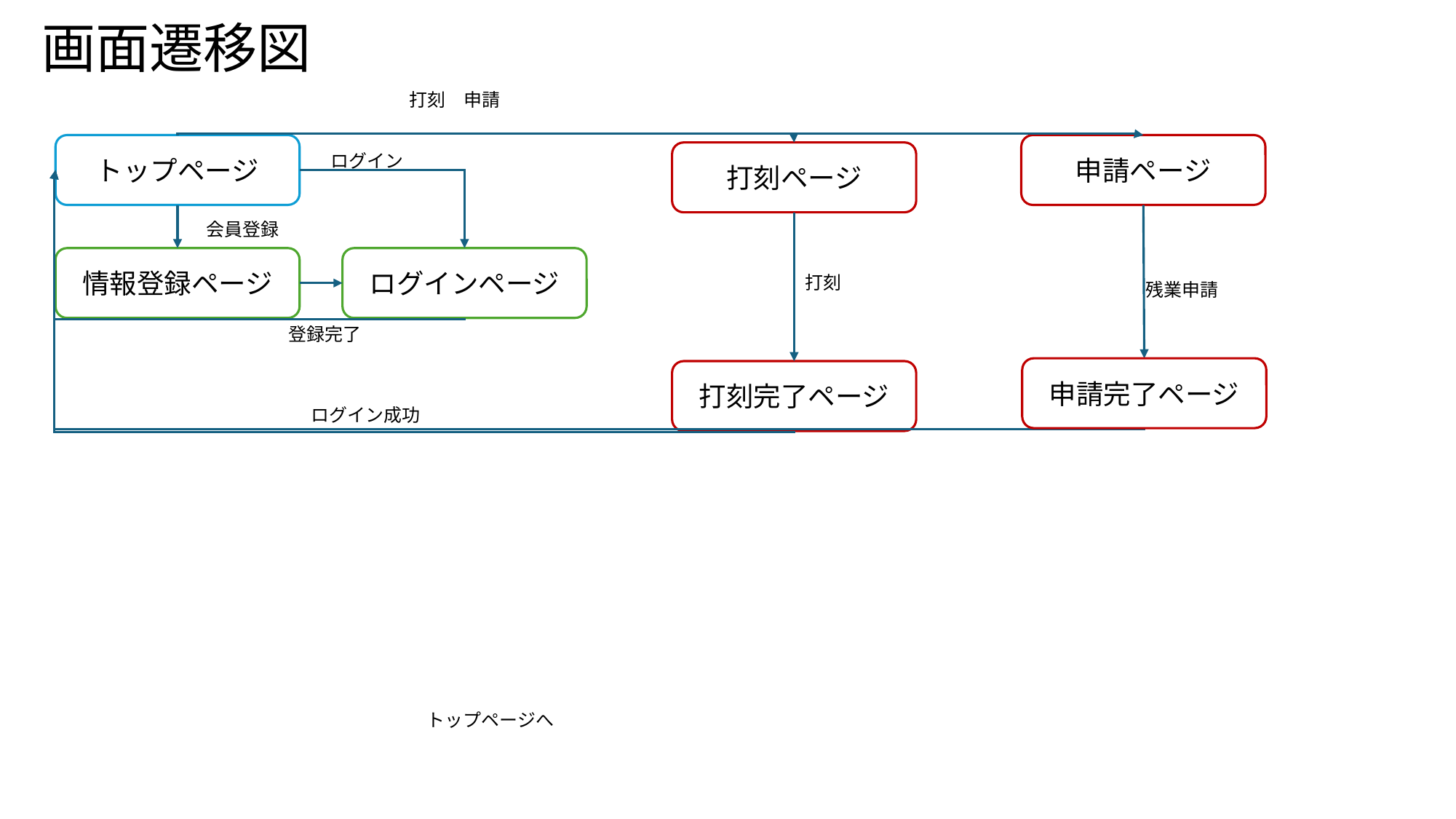

# 画面遷移図
打刻　申請
申請ページ
トップページ
打刻ページ
ログイン
会員登録
ログインページ
情報登録ページ
打刻
残業申請
登録完了
申請完了ページ
打刻完了ページ
ログイン成功
トップページへ